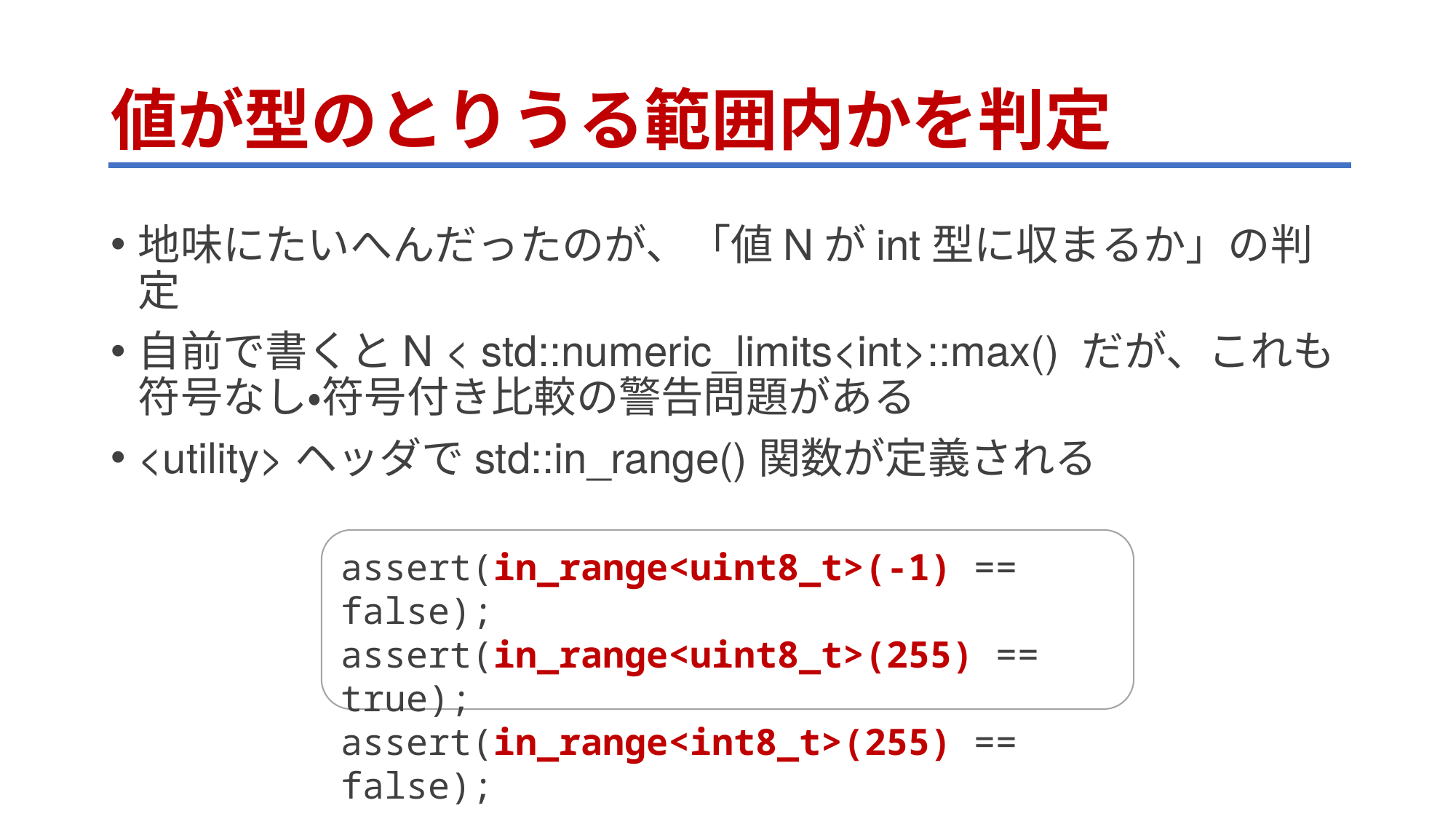

# 値が型のとりうる範囲内かを判定
地味にたいへんだったのが、「値Nがint型に収まるか」の判定
自前で書くとN < std::numeric_limits<int>::max() だが、これも符号なし・符号付き比較の警告問題がある
<utility>ヘッダでstd::in_range()関数が定義される
assert(in_range<uint8_t>(-1) == false);
assert(in_range<uint8_t>(255) == true);
assert(in_range<int8_t>(255) == false);